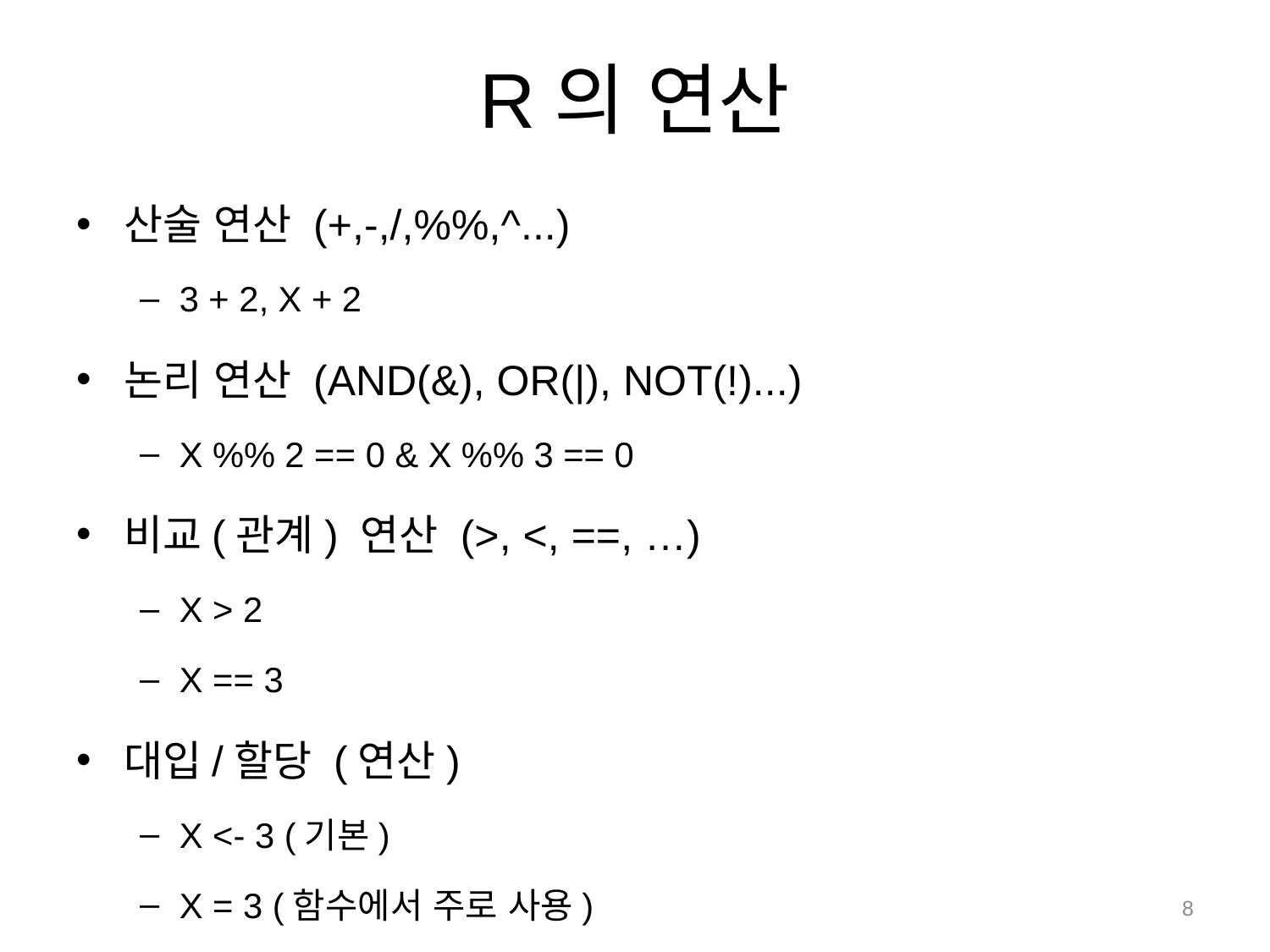

# R의 연산
산술 연산 (+,-,/,%%,^...)
3 + 2, X + 2
논리 연산 (AND(&), OR(|), NOT(!)...)
X %% 2 == 0 & X %% 3 == 0
비교(관계) 연산 (>, <, ==, …)
X > 2
X == 3
대입/할당 (연산)
X <- 3 (기본)
X = 3 (함수에서 주로 사용)
8